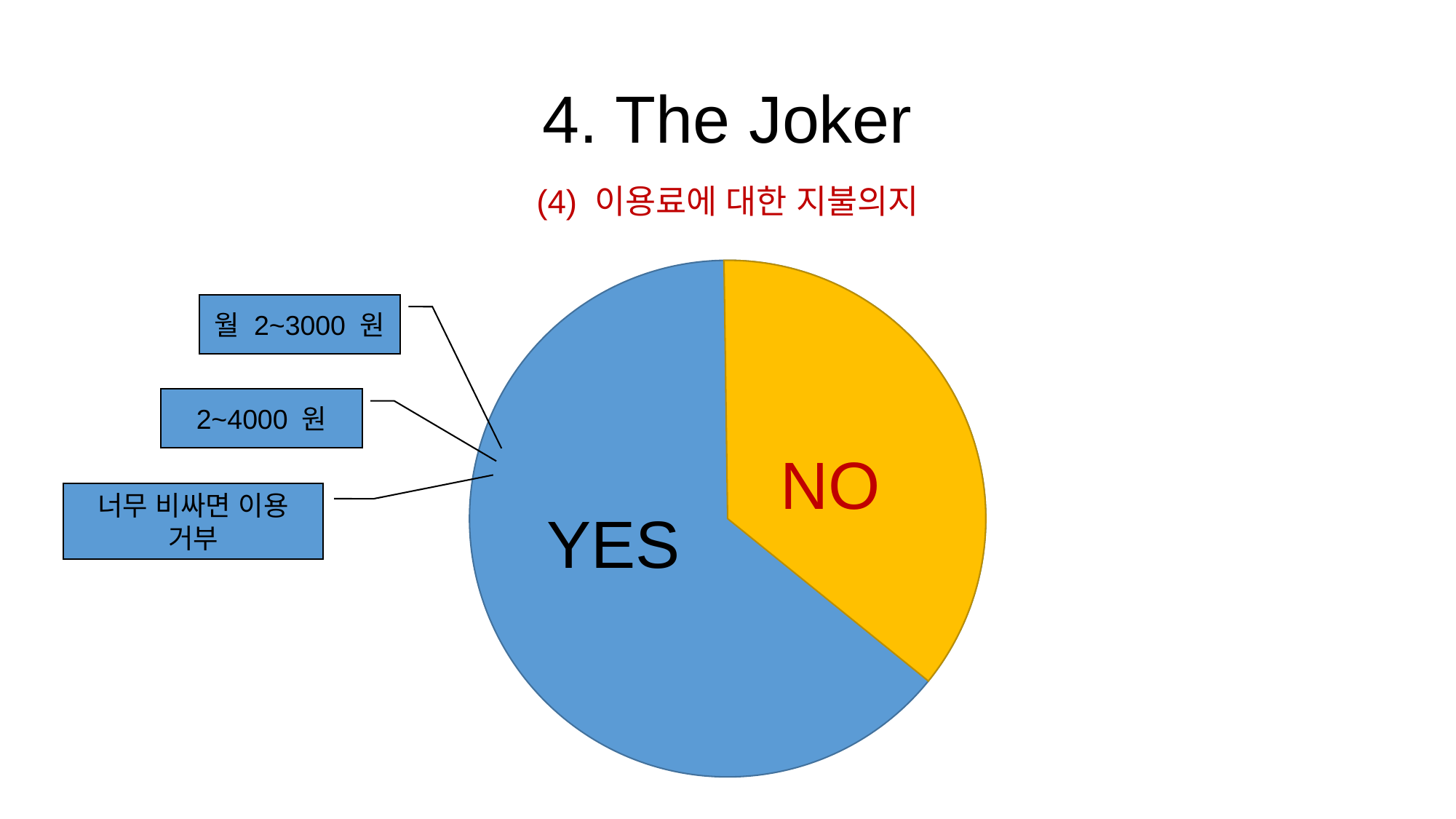

# 4. The Joker
(4) 이용료에 대한 지불의지

월 2~3000 원
2~4000 원
NO
너무 비싸면 이용 거부
YES